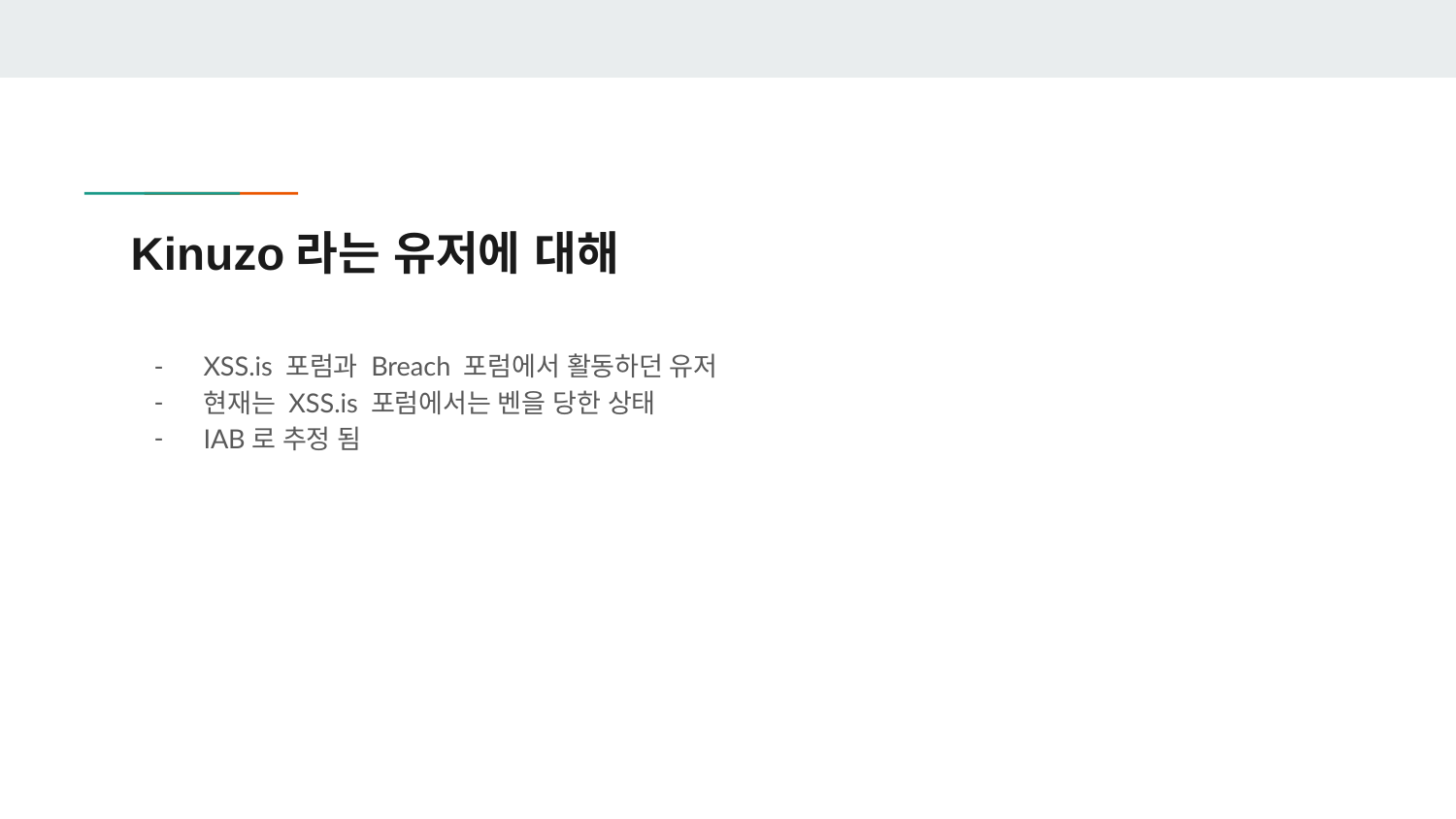

# Kinuzo라는 유저에 대해
XSS.is 포럼과 Breach 포럼에서 활동하던 유저
현재는 XSS.is 포럼에서는 벤을 당한 상태
IAB로 추정 됨